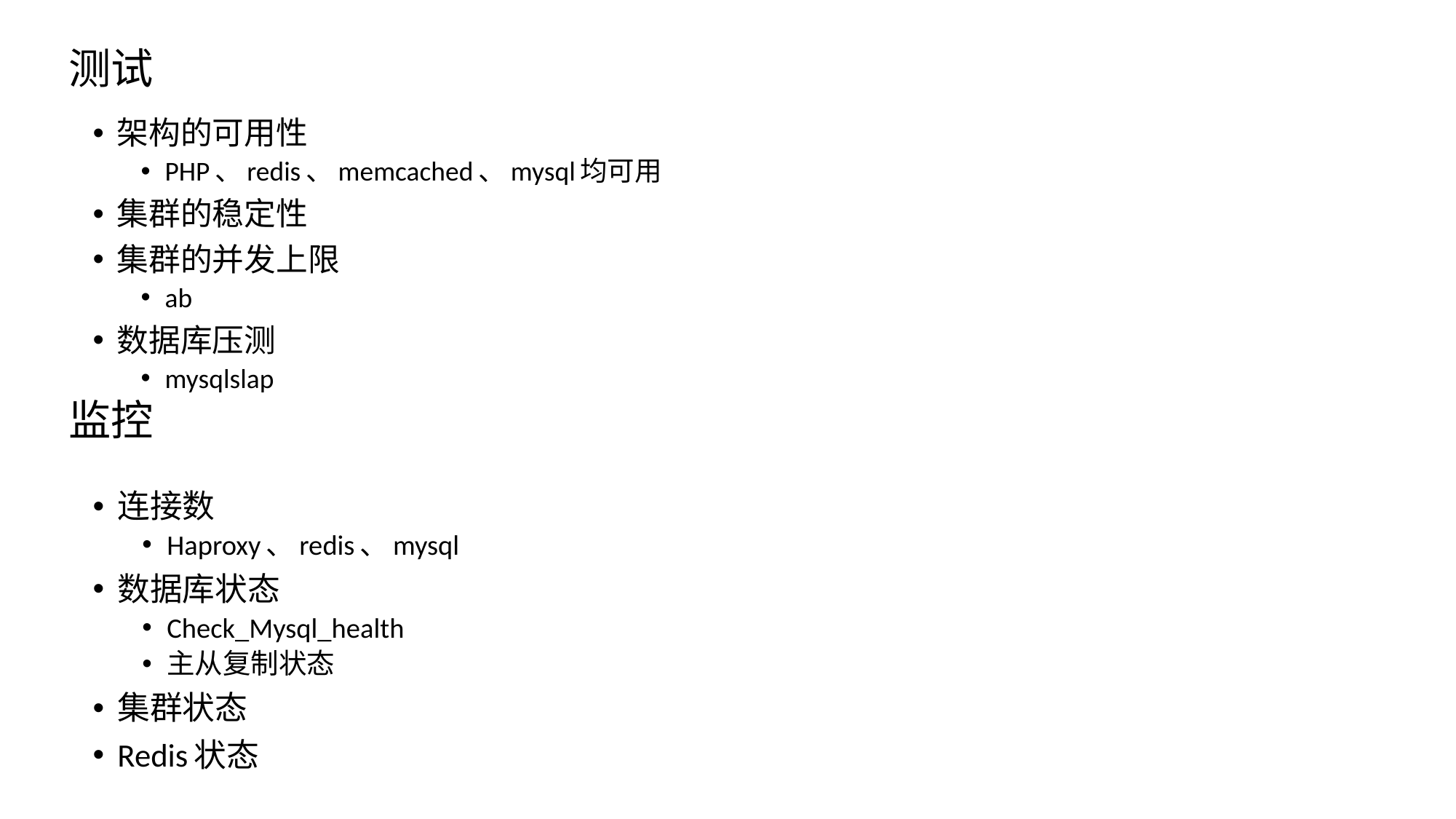

# 测试
架构的可用性
PHP、redis、memcached、mysql均可用
集群的稳定性
集群的并发上限
ab
数据库压测
mysqlslap
监控
连接数
Haproxy、redis、mysql
数据库状态
Check_Mysql_health
主从复制状态
集群状态
Redis状态